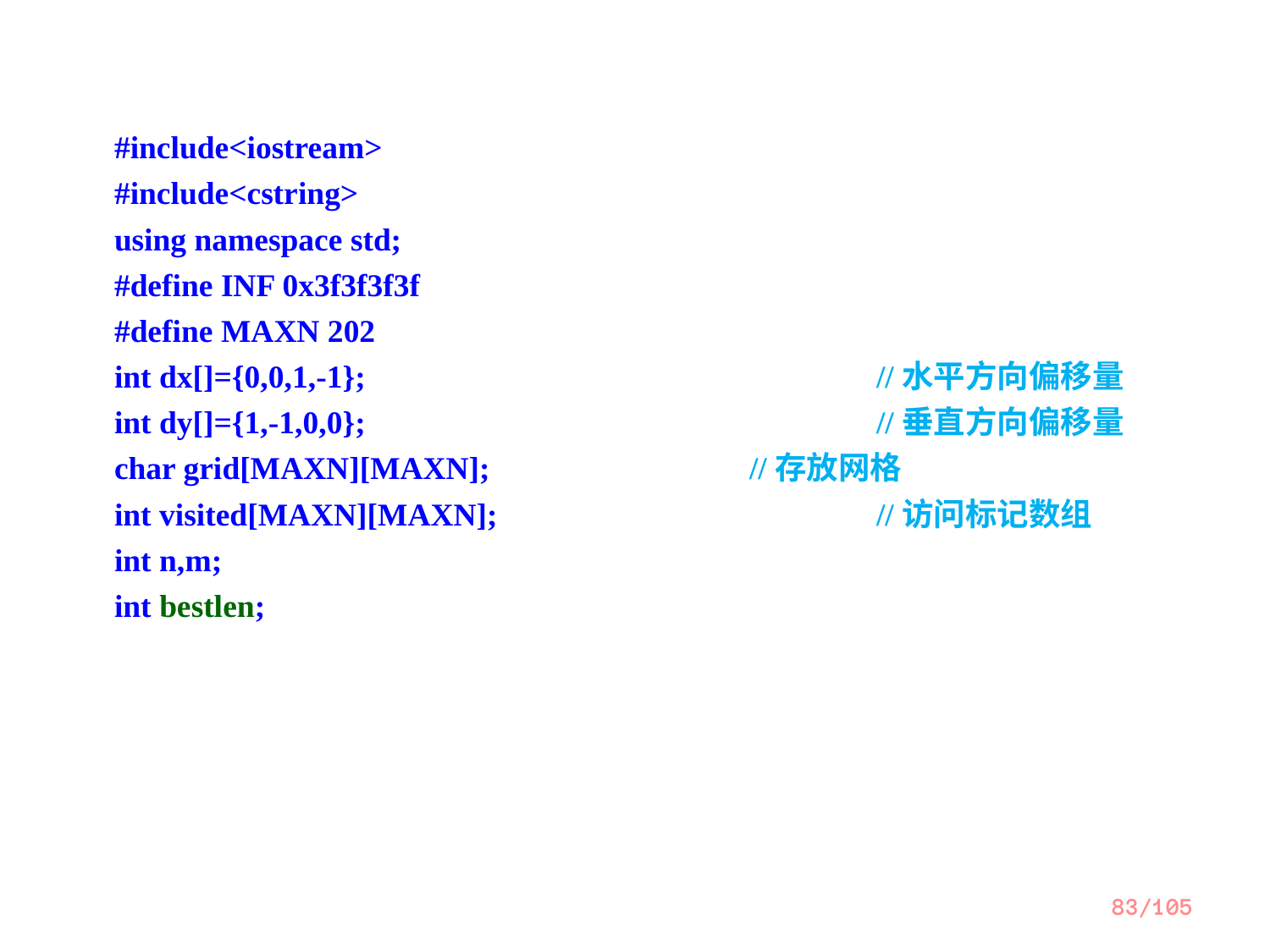

#include<iostream>
#include<cstring>
using namespace std;
#define INF 0x3f3f3f3f
#define MAXN 202
int dx[]={0,0,1,-1};                  			//水平方向偏移量
int dy[]={1,-1,0,0};                  	 		//垂直方向偏移量
char grid[MAXN][MAXN];			//存放网格
int visited[MAXN][MAXN];			//访问标记数组
int n,m;
int bestlen;
83/105